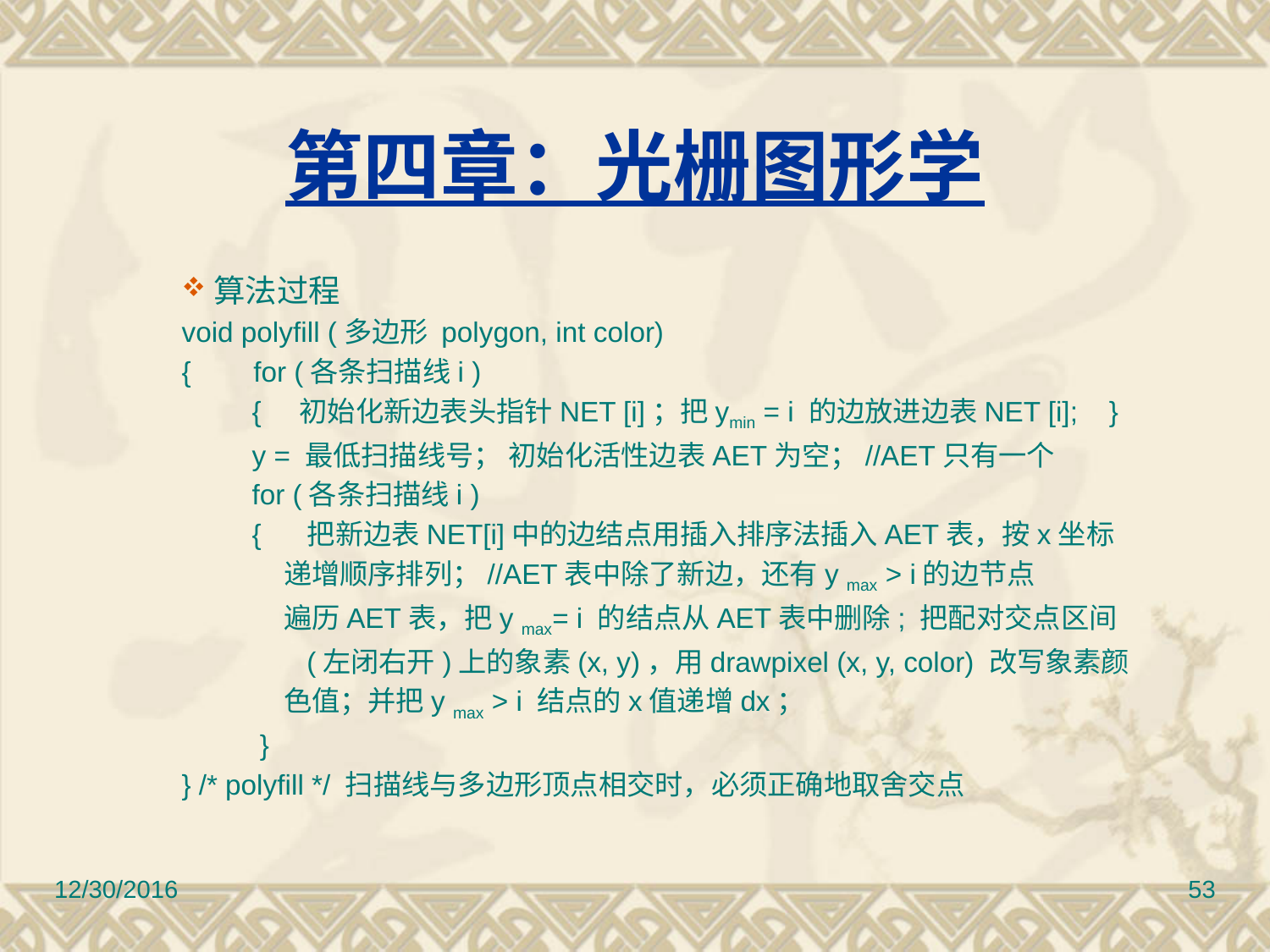

第四章：光栅图形学
算法过程
	void polyfill (多边形 polygon, int color)
	{        for (各条扫描线i )
	         {    初始化新边表头指针NET [i]；把ymin = i 的边放进边表NET [i];    }
	         y = 最低扫描线号； 初始化活性边表AET为空；//AET只有一个
	         for (各条扫描线i )
	         {     把新边表NET[i]中的边结点用插入排序法插入AET表，按x坐标
	               递增顺序排列；//AET表中除了新边，还有y max > i的边节点
	               遍历AET表，把y max= i 的结点从AET表中删除; 把配对交点区间
	                (左闭右开)上的象素(x, y)，用drawpixel (x, y, color) 改写象素颜
	               色值；并把y max > i 结点的x值递增dx；
	          }
	} /* polyfill */ 扫描线与多边形顶点相交时，必须正确地取舍交点
12/30/2016
53